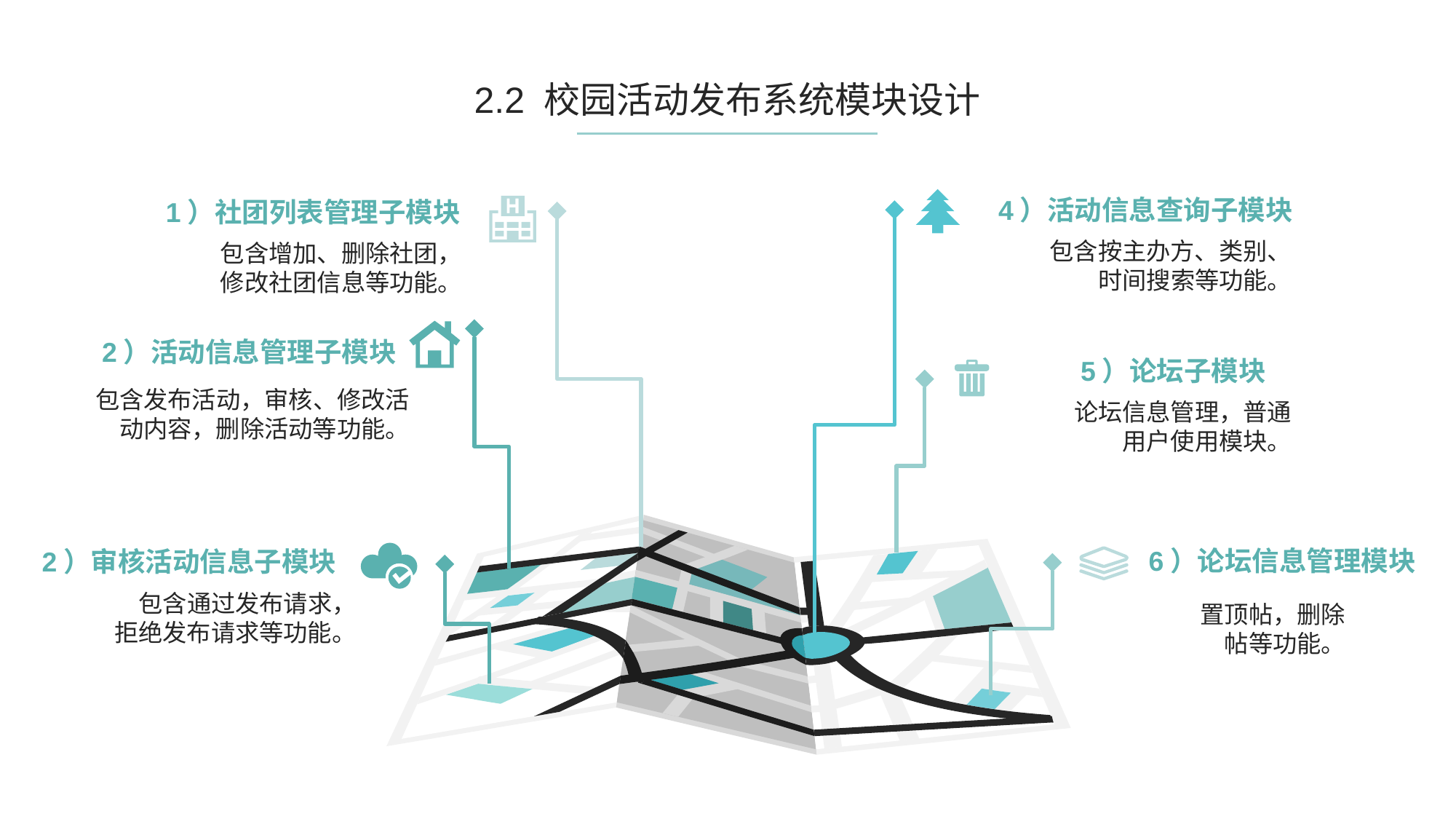

2.2 校园活动发布系统模块设计
4）活动信息查询子模块

1）社团列表管理子模块

包含按主办方、类别、时间搜索等功能。
包含增加、删除社团，
修改社团信息等功能。

2）活动信息管理子模块
5）论坛子模块

包含发布活动，审核、修改活动内容，删除活动等功能。
论坛信息管理，普通用户使用模块。

6）论坛信息管理模块
2）审核活动信息子模块

包含通过发布请求，
拒绝发布请求等功能。
置顶帖，删除帖等功能。